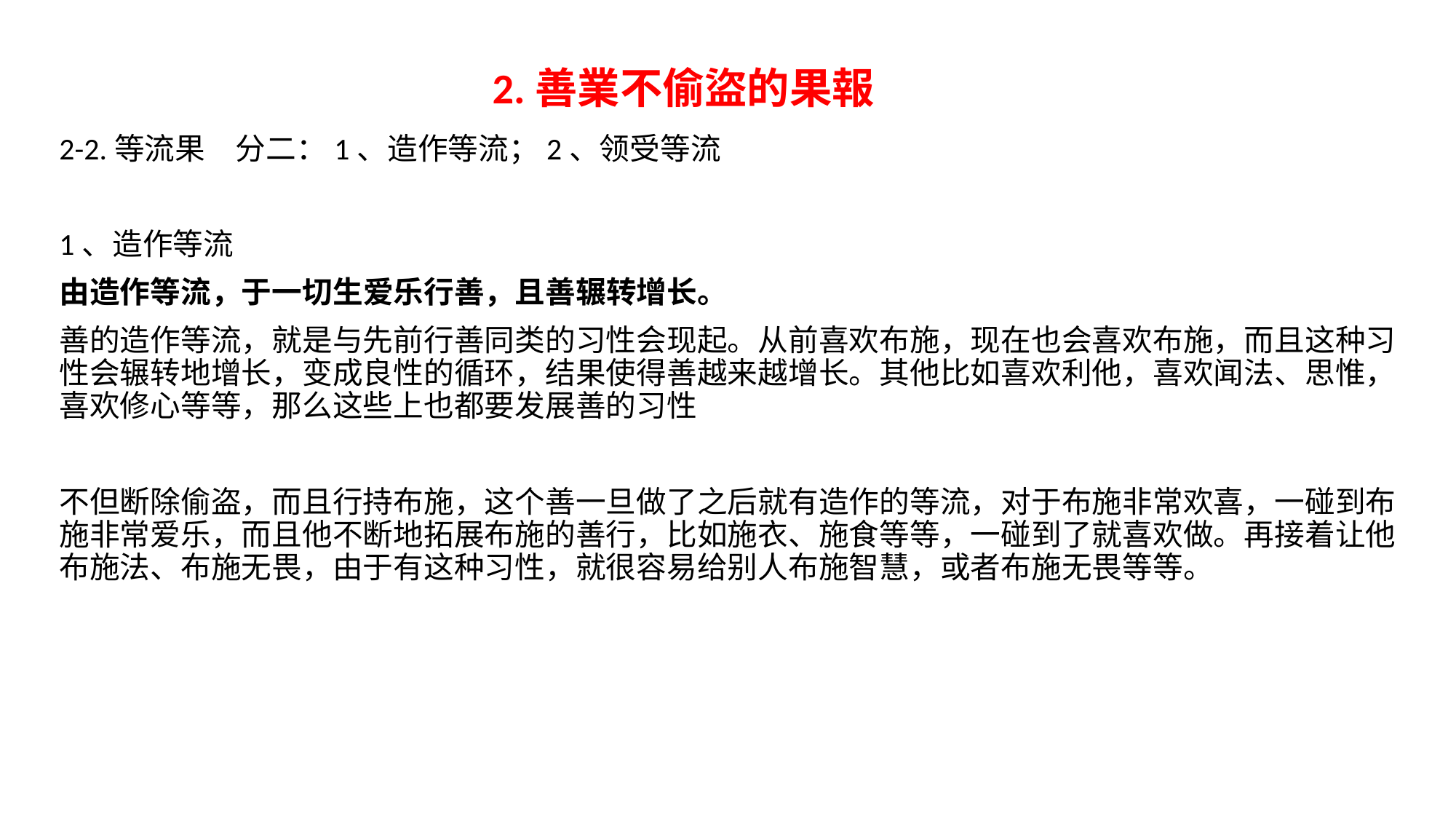

2.善業不偷盜的果報
2-2.等流果　分二：1、造作等流；2、领受等流

1、造作等流
由造作等流，于一切生爱乐行善，且善辗转增长。
善的造作等流，就是与先前行善同类的习性会现起。从前喜欢布施，现在也会喜欢布施，而且这种习性会辗转地增长，变成良性的循环，结果使得善越来越增长。其他比如喜欢利他，喜欢闻法、思惟，喜欢修心等等，那么这些上也都要发展善的习性

不但断除偷盗，而且行持布施，这个善一旦做了之后就有造作的等流，对于布施非常欢喜，一碰到布施非常爱乐，而且他不断地拓展布施的善行，比如施衣、施食等等，一碰到了就喜欢做。再接着让他布施法、布施无畏，由于有这种习性，就很容易给别人布施智慧，或者布施无畏等等。